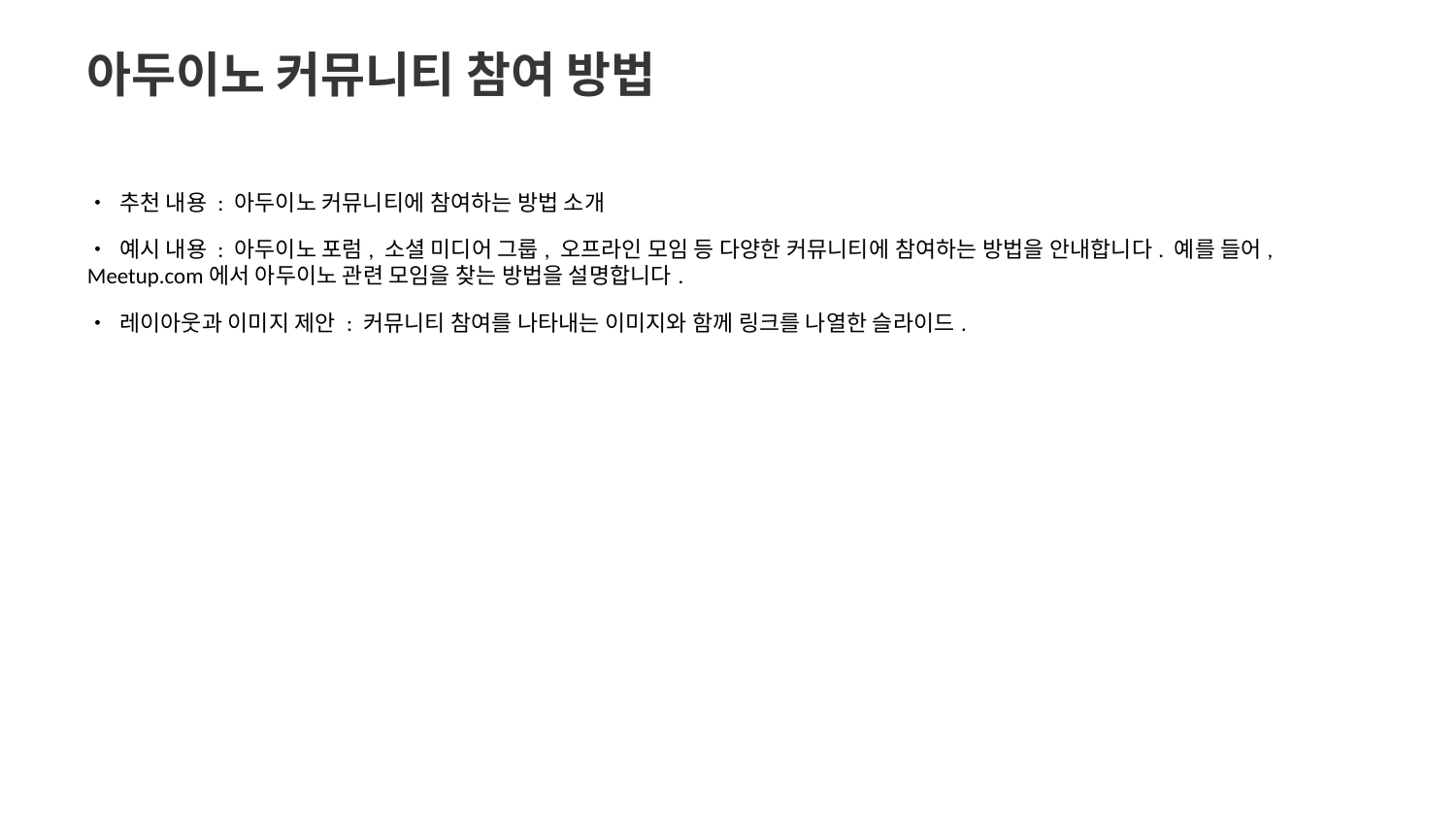

아두이노 커뮤니티 참여 방법
• 추천 내용 : 아두이노 커뮤니티에 참여하는 방법 소개
• 예시 내용 : 아두이노 포럼, 소셜 미디어 그룹, 오프라인 모임 등 다양한 커뮤니티에 참여하는 방법을 안내합니다. 예를 들어, Meetup.com에서 아두이노 관련 모임을 찾는 방법을 설명합니다.
• 레이아웃과 이미지 제안 : 커뮤니티 참여를 나타내는 이미지와 함께 링크를 나열한 슬라이드.